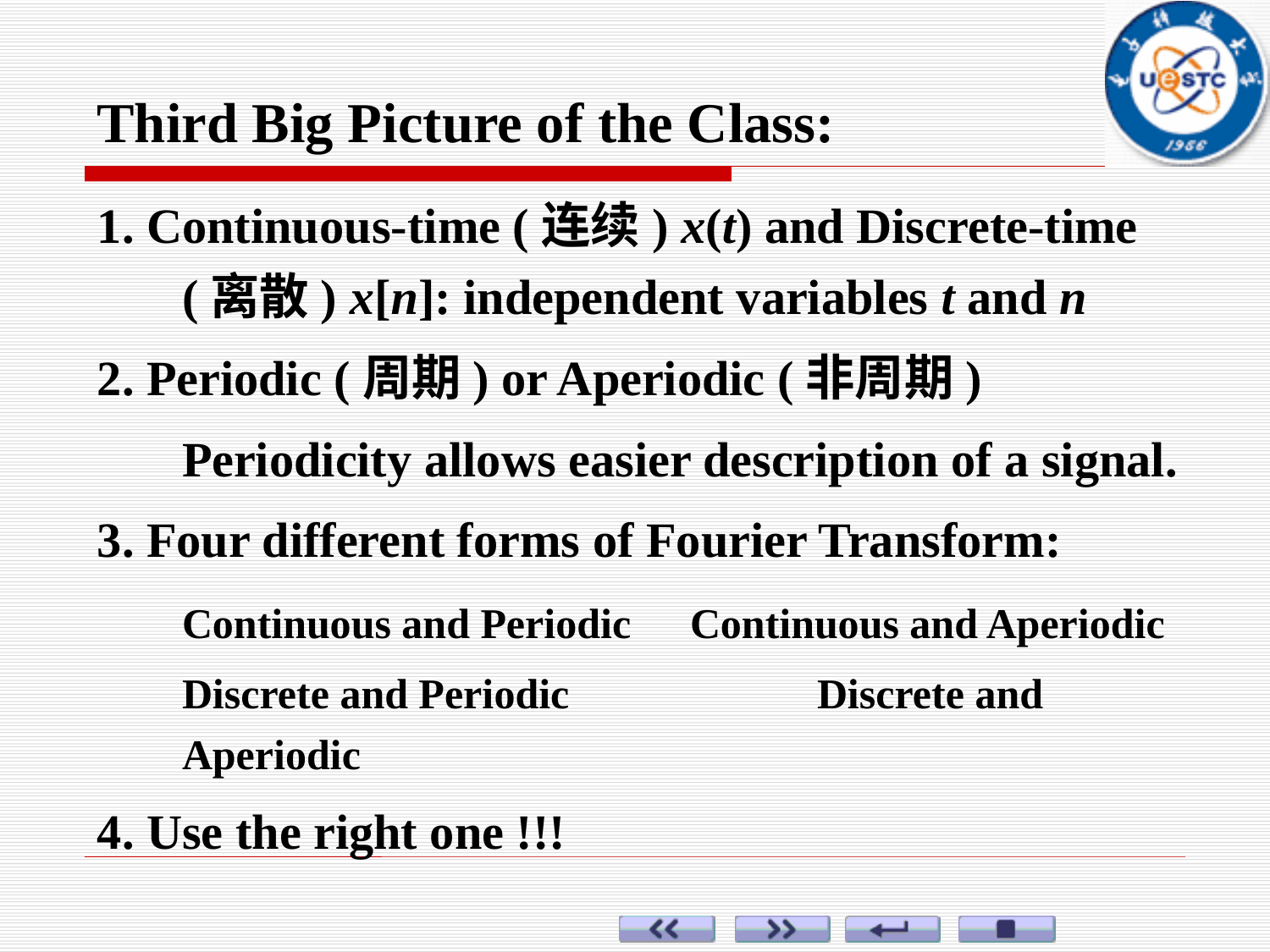

Third Big Picture of the Class:
1. Continuous-time (连续) x(t) and Discrete-time (离散) x[n]: independent variables t and n
2. Periodic (周期) or Aperiodic (非周期)
	Periodicity allows easier description of a signal.
3. Four different forms of Fourier Transform:
	Continuous and Periodic 	Continuous and Aperiodic
	Discrete and Periodic 		Discrete and Aperiodic
4. Use the right one !!!